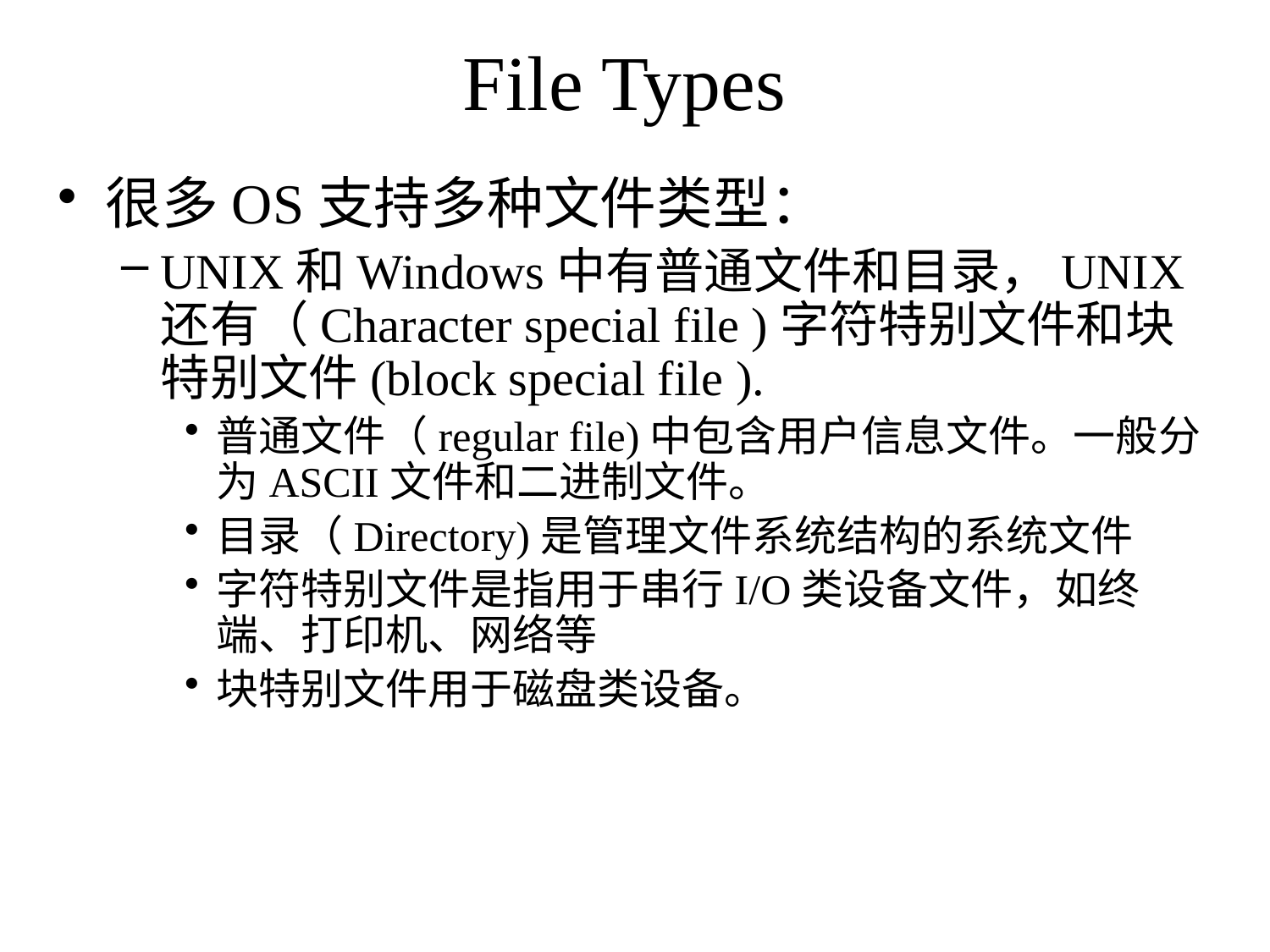

# File Types
很多OS支持多种文件类型：
UNIX和Windows中有普通文件和目录，UNIX还有（Character special file )字符特别文件和块特别文件(block special file ).
普通文件（regular file)中包含用户信息文件。一般分为ASCII文件和二进制文件。
目录（Directory)是管理文件系统结构的系统文件
字符特别文件是指用于串行I/O类设备文件，如终端、打印机、网络等
块特别文件用于磁盘类设备。